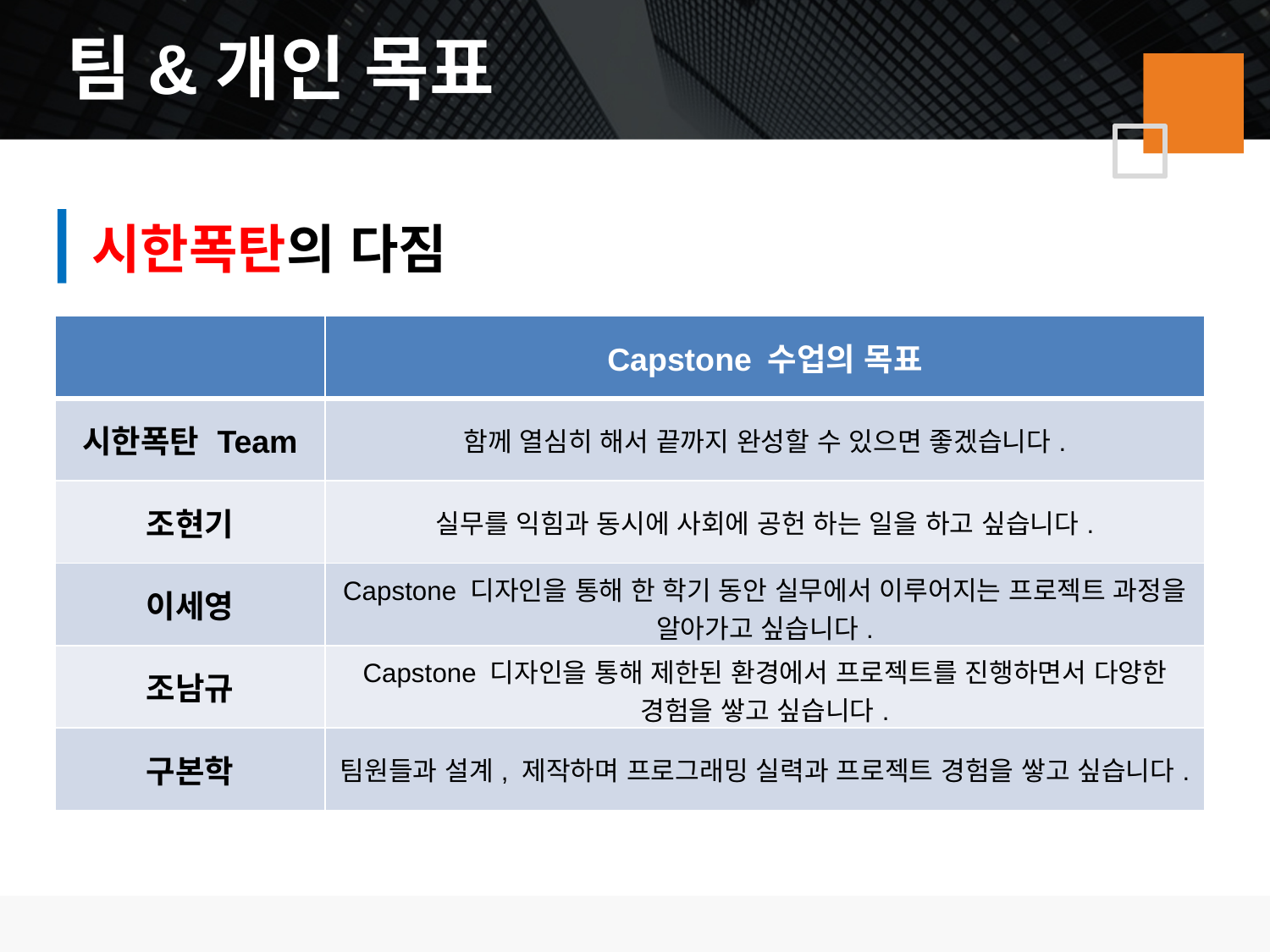

팀&개인 목표
시한폭탄의 다짐

|  | Capstone 수업의 목표 |
| --- | --- |
| 시한폭탄 Team | 함께 열심히 해서 끝까지 완성할 수 있으면 좋겠습니다. |
| 조현기 | 실무를 익힘과 동시에 사회에 공헌 하는 일을 하고 싶습니다. |
| 이세영 | Capstone 디자인을 통해 한 학기 동안 실무에서 이루어지는 프로젝트 과정을 알아가고 싶습니다. |
| 조남규 | Capstone 디자인을 통해 제한된 환경에서 프로젝트를 진행하면서 다양한 경험을 쌓고 싶습니다. |
| 구본학 | 팀원들과 설계, 제작하며 프로그래밍 실력과 프로젝트 경험을 쌓고 싶습니다. |